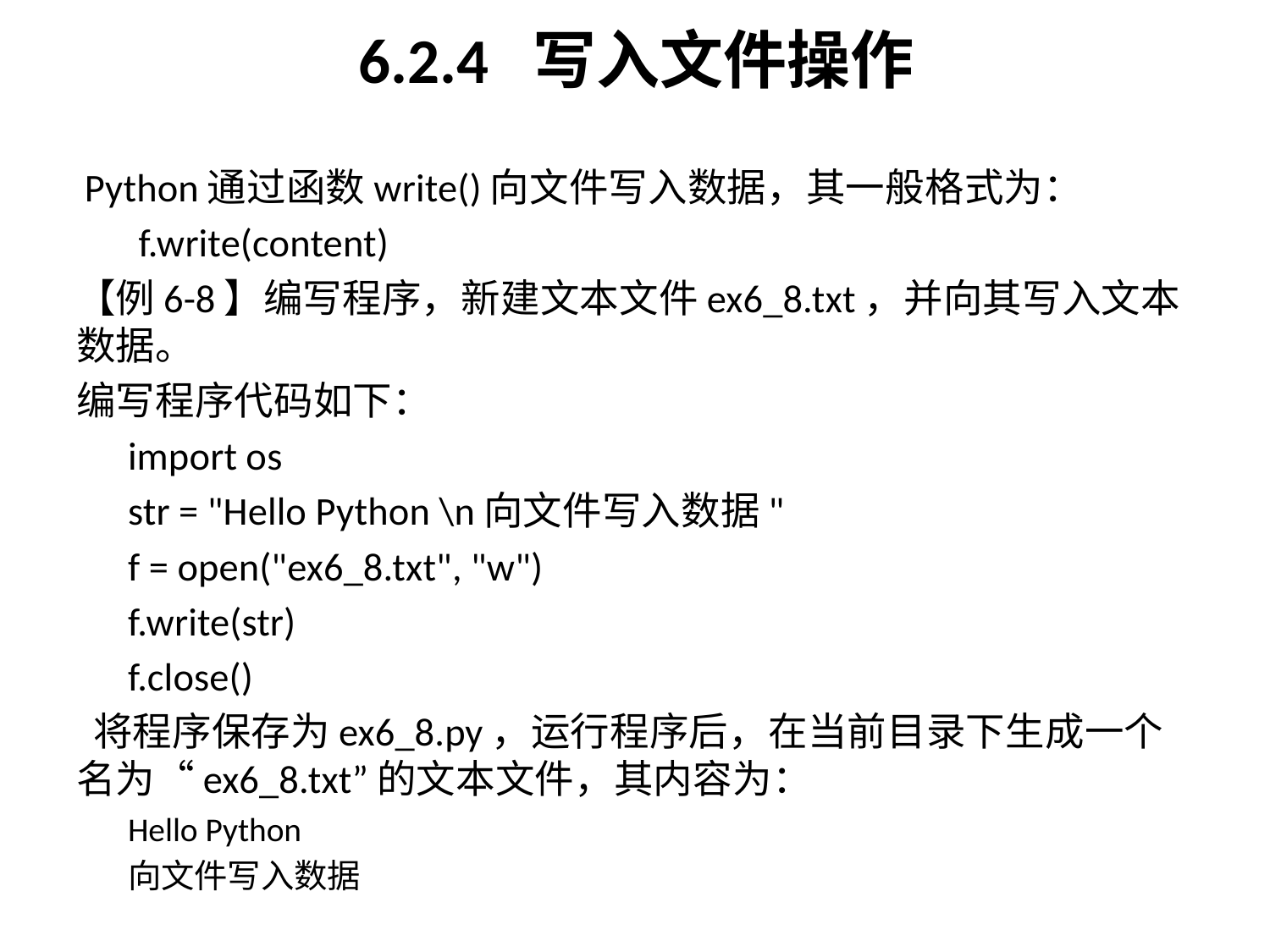

# 6.2.4  写入文件操作
 Python通过函数write()向文件写入数据，其一般格式为：
       f.write(content)
【例6-8】编写程序，新建文本文件ex6_8.txt，并向其写入文本数据。
编写程序代码如下：
import os
str = "Hello Python \n向文件写入数据"
f = open("ex6_8.txt", "w")
f.write(str)
f.close()
 将程序保存为ex6_8.py，运行程序后，在当前目录下生成一个名为“ex6_8.txt”的文本文件，其内容为：
Hello Python
向文件写入数据